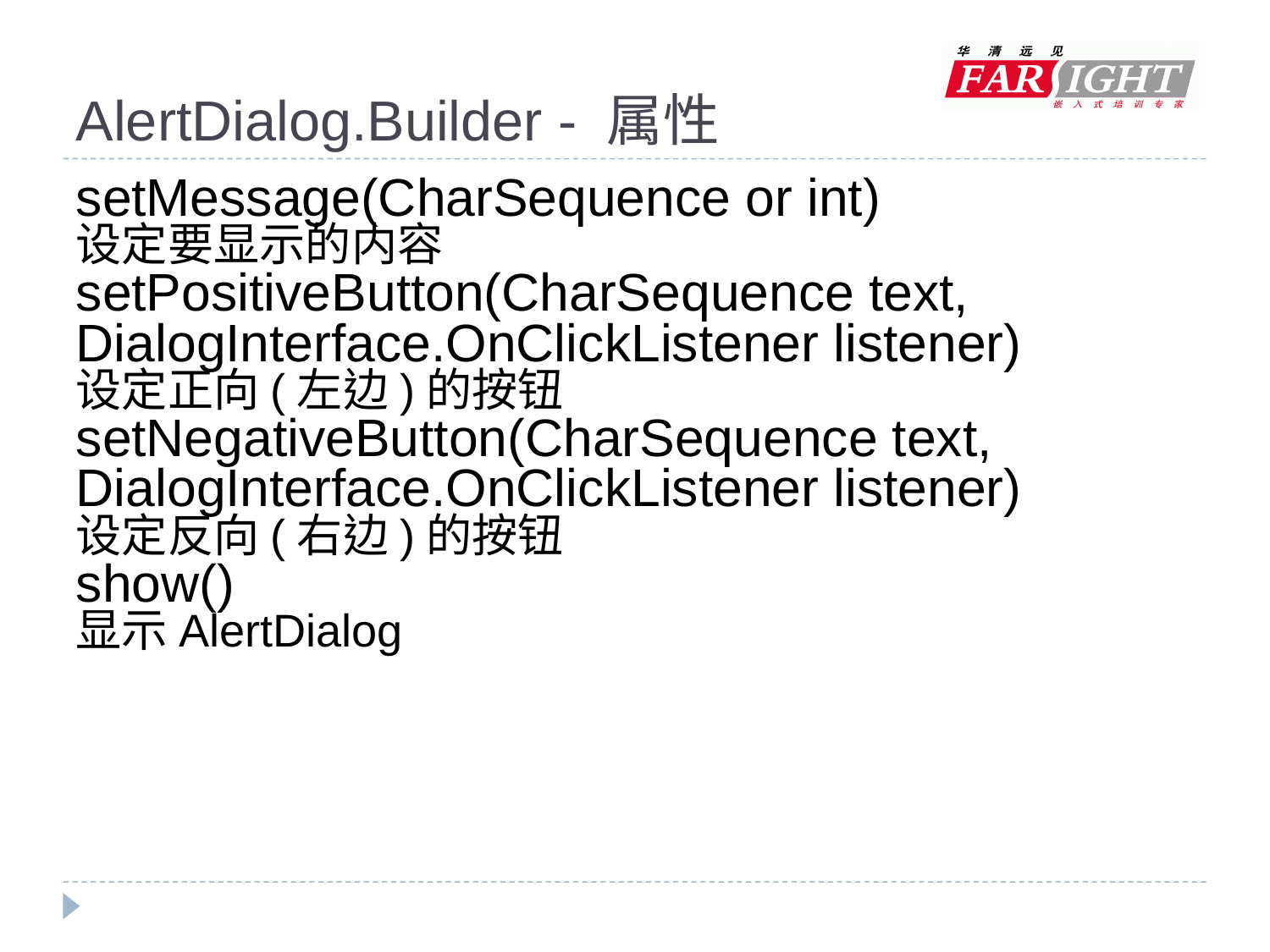

# AlertDialog.Builder - 属性
setMessage(CharSequence or int)
设定要显示的内容
setPositiveButton(CharSequence text, DialogInterface.OnClickListener listener)
设定正向(左边)的按钮
setNegativeButton(CharSequence text, DialogInterface.OnClickListener listener)
设定反向(右边)的按钮
show()
显示AlertDialog